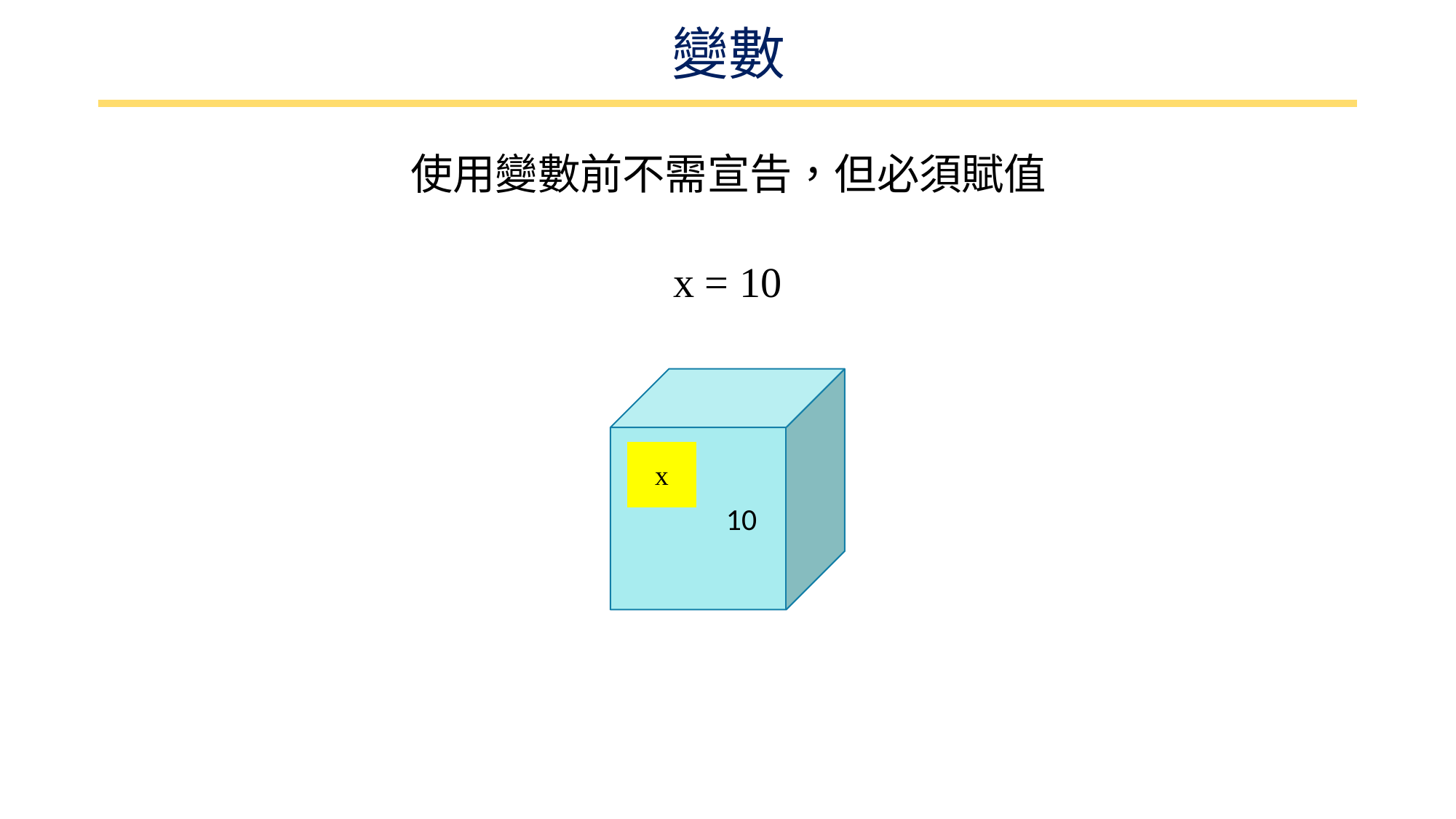

# 變數
使用變數前不需宣告，但必須賦值
x = 10
              10
x